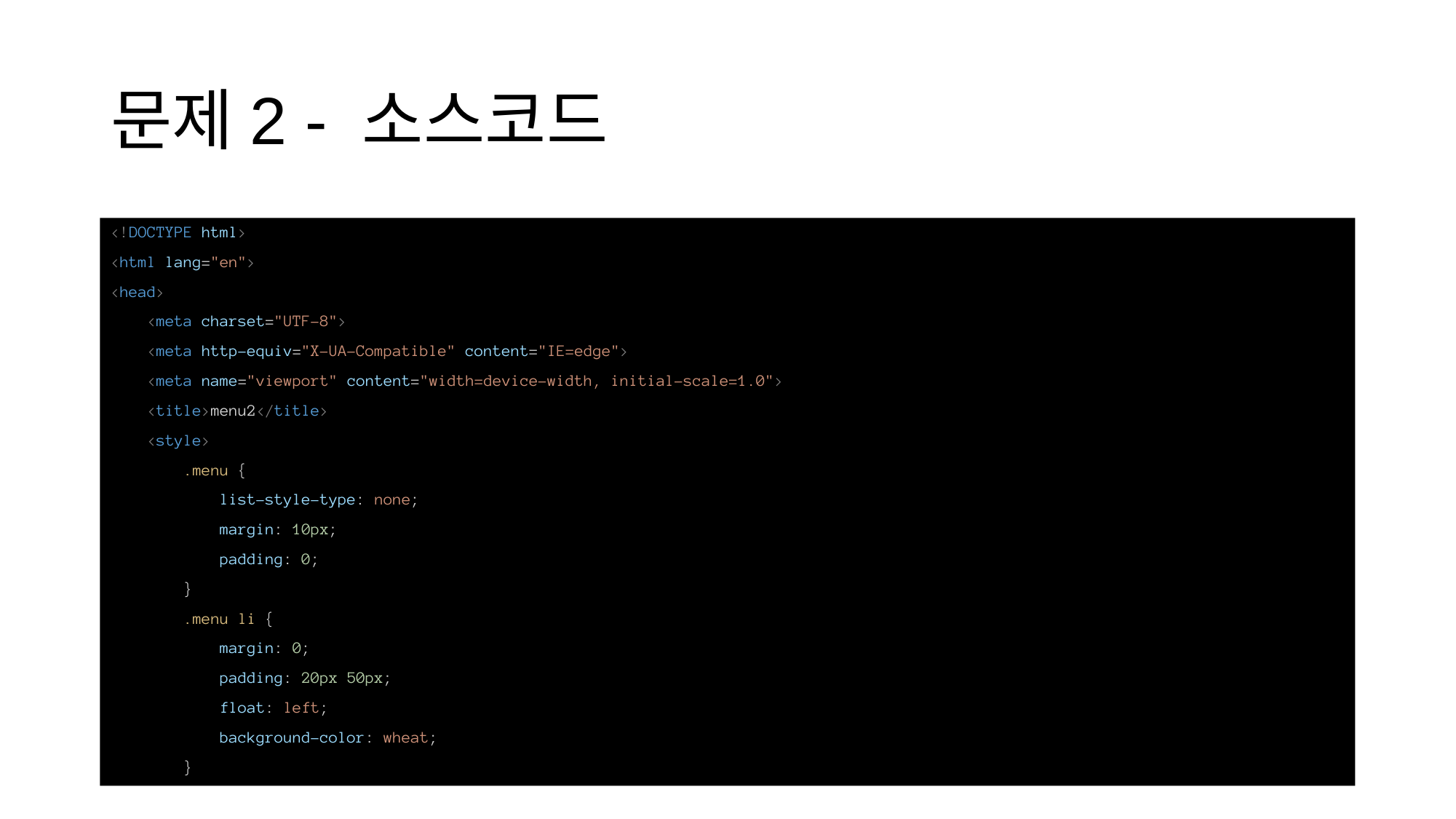

# 문제2 - 소스코드
<!DOCTYPE html>
<html lang="en">
<head>
    <meta charset="UTF-8">
    <meta http-equiv="X-UA-Compatible" content="IE=edge">
    <meta name="viewport" content="width=device-width, initial-scale=1.0">
    <title>menu2</title>
    <style>
        .menu {
            list-style-type: none;
            margin: 10px;
            padding: 0;
        }
        .menu li {
            margin: 0;
            padding: 20px 50px;
            float: left;
            background-color: wheat;
        }